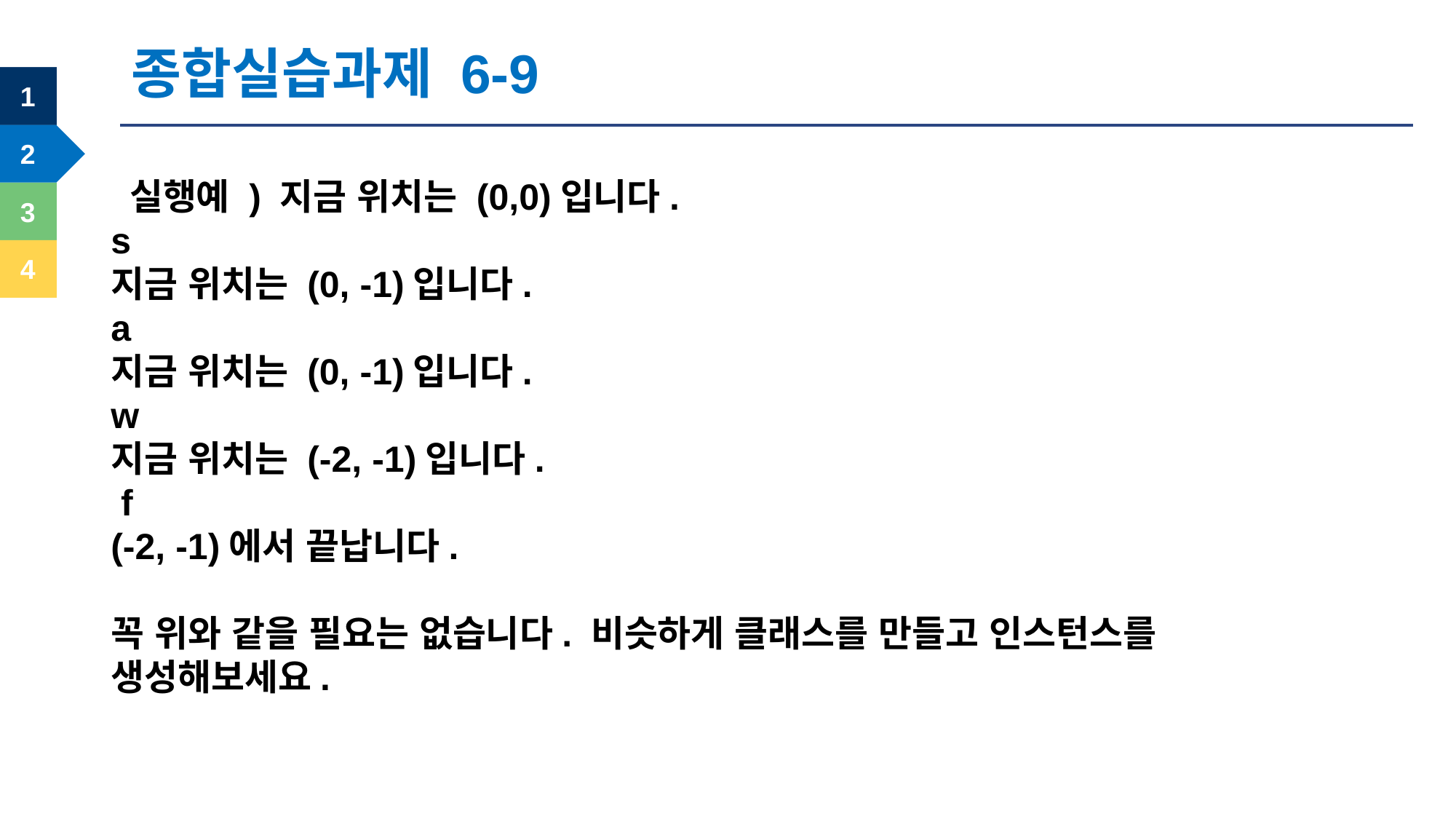

종합실습과제 6-9
 실행예 ) 지금 위치는 (0,0)입니다.
s
지금 위치는 (0, -1)입니다.
a
지금 위치는 (0, -1)입니다.
w
지금 위치는 (-2, -1)입니다.
 f
(-2, -1)에서 끝납니다.

꼭 위와 같을 필요는 없습니다. 비슷하게 클래스를 만들고 인스턴스를 생성해보세요.